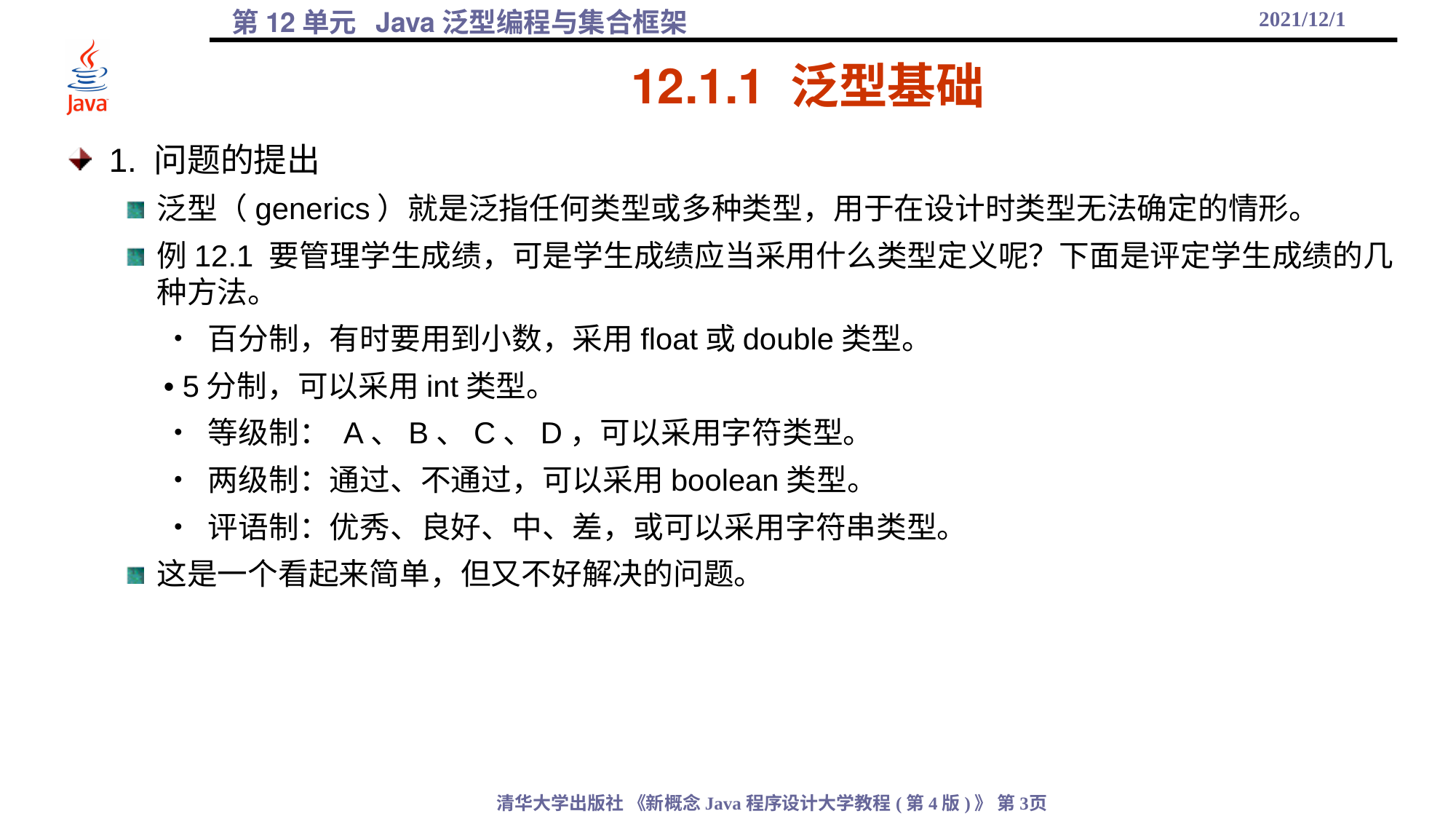

2021/12/1
# 12.1.1 泛型基础
1. 问题的提出
泛型（generics）就是泛指任何类型或多种类型，用于在设计时类型无法确定的情形。
例12.1 要管理学生成绩，可是学生成绩应当采用什么类型定义呢？下面是评定学生成绩的几种方法。
• 百分制，有时要用到小数，采用float或double类型。
• 5分制，可以采用int类型。
• 等级制： A、B、C、D，可以采用字符类型。
• 两级制：通过、不通过，可以采用boolean类型。
• 评语制：优秀、良好、中、差，或可以采用字符串类型。
这是一个看起来简单，但又不好解决的问题。